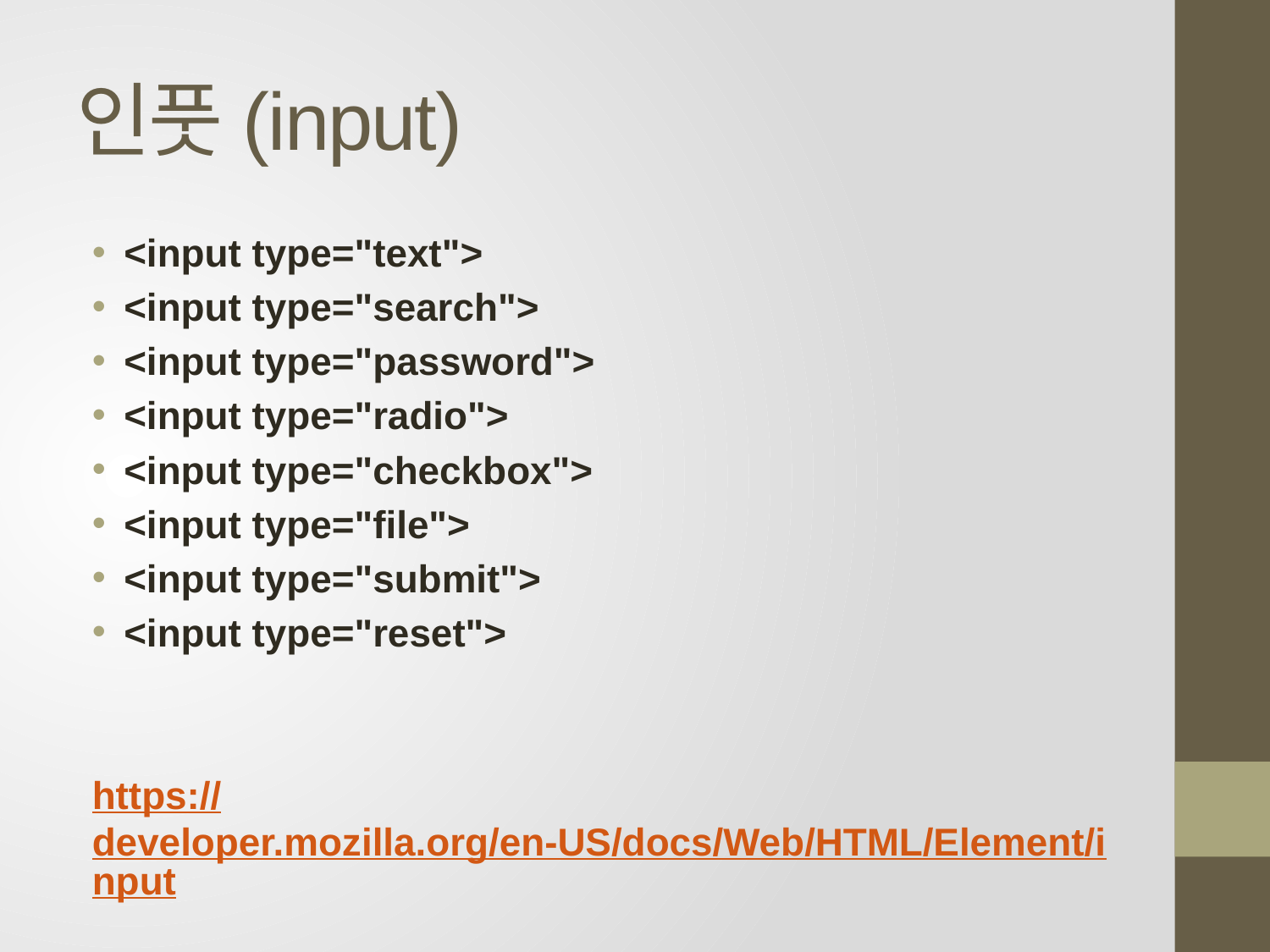

# 인풋(input)
<input type="text">
<input type="search">
<input type="password">
<input type="radio">
<input type="checkbox">
<input type="file">
<input type="submit">
<input type="reset">

https://developer.mozilla.org/en-US/docs/Web/HTML/Element/input